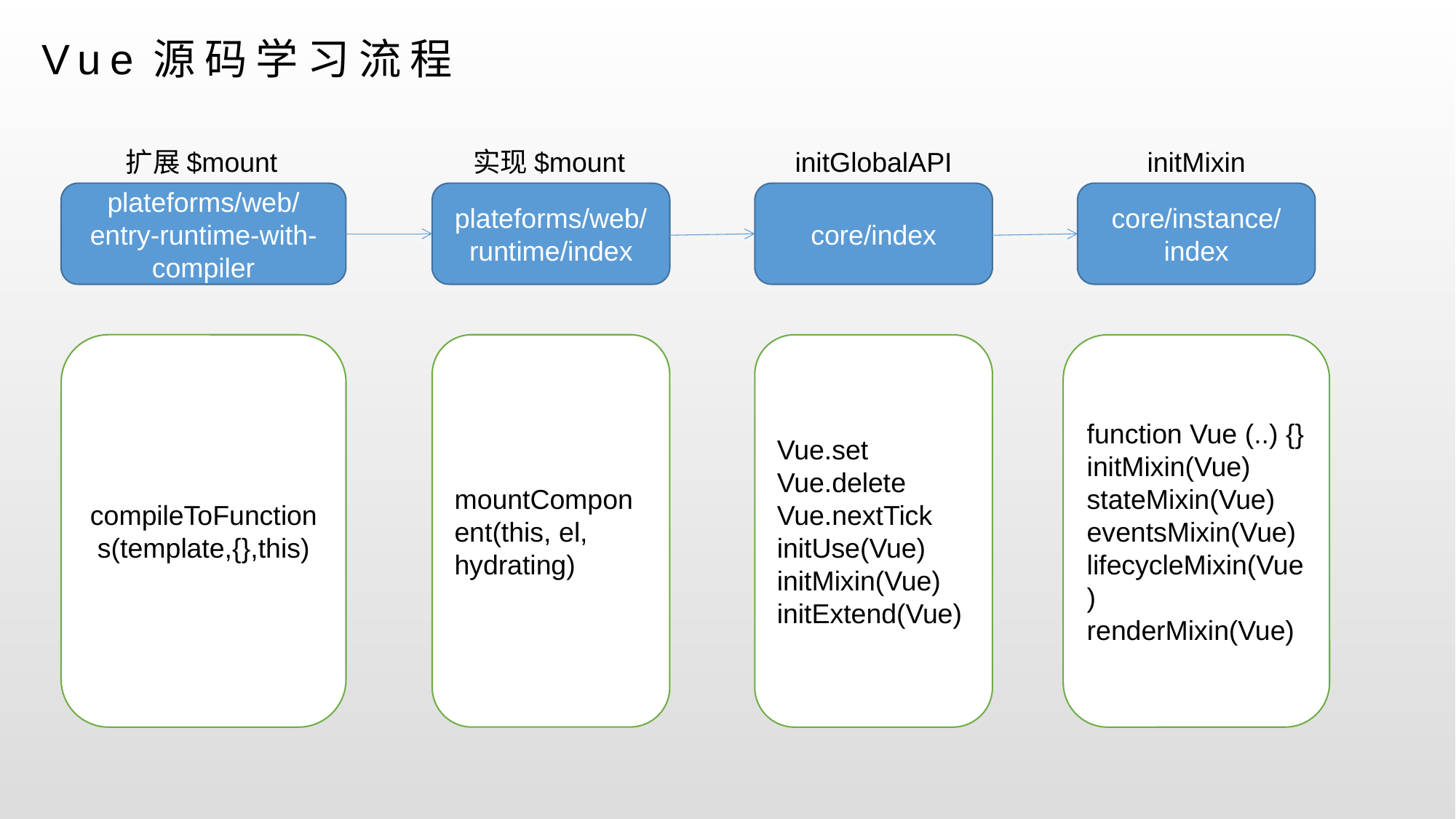

# Vue源码学习流程
扩展$mount
实现$mount
initGlobalAPI
initMixin
plateforms/web/entry-runtime-with-compiler
plateforms/web/runtime/index
core/index
core/instance/
index
compileToFunctions(template,{},this)
mountComponent(this, el, hydrating)
Vue.set
Vue.delete
Vue.nextTick
initUse(Vue)
initMixin(Vue)
initExtend(Vue)
function Vue (..) {}
initMixin(Vue)
stateMixin(Vue)
eventsMixin(Vue)
lifecycleMixin(Vue)
renderMixin(Vue)